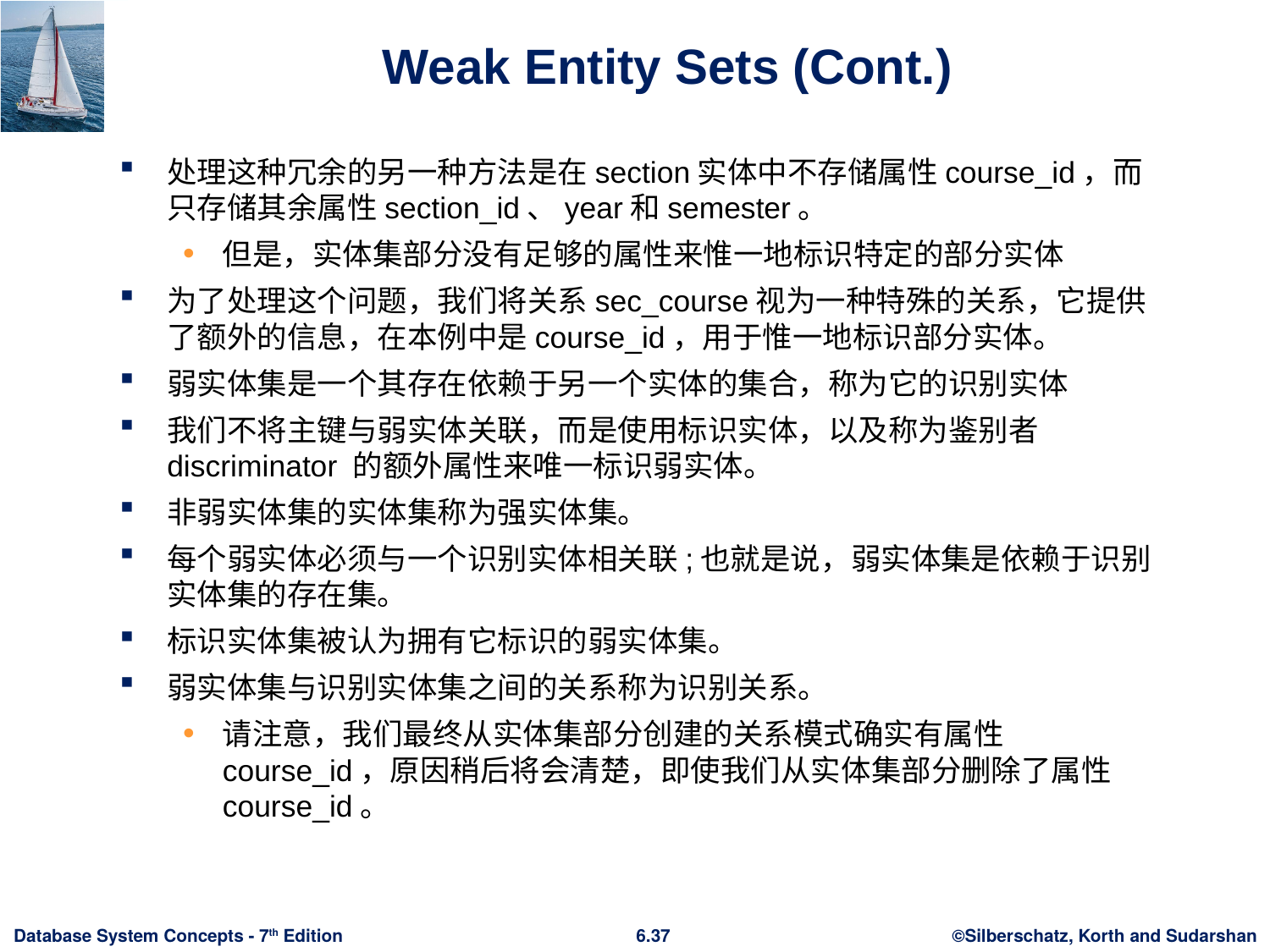

# Weak Entity Sets (Cont.)
处理这种冗余的另一种方法是在section实体中不存储属性course_id，而只存储其余属性section_id、year和semester。
但是，实体集部分没有足够的属性来惟一地标识特定的部分实体
为了处理这个问题，我们将关系sec_course视为一种特殊的关系，它提供了额外的信息，在本例中是course_id，用于惟一地标识部分实体。
弱实体集是一个其存在依赖于另一个实体的集合，称为它的识别实体
我们不将主键与弱实体关联，而是使用标识实体，以及称为鉴别者discriminator 的额外属性来唯一标识弱实体。
非弱实体集的实体集称为强实体集。
每个弱实体必须与一个识别实体相关联;也就是说，弱实体集是依赖于识别实体集的存在集。
标识实体集被认为拥有它标识的弱实体集。
弱实体集与识别实体集之间的关系称为识别关系。
请注意，我们最终从实体集部分创建的关系模式确实有属性course_id，原因稍后将会清楚，即使我们从实体集部分删除了属性course_id。